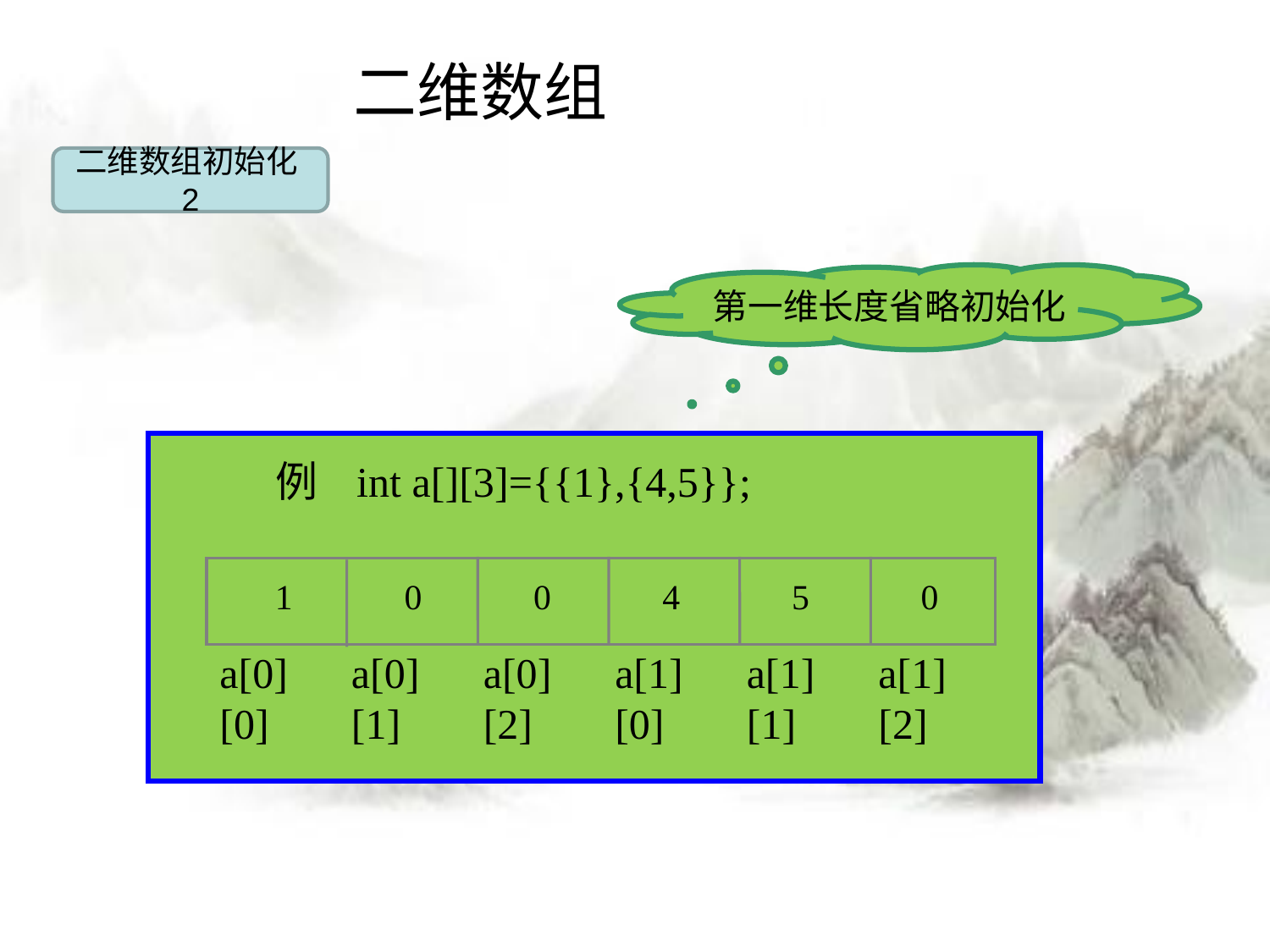

# 二维数组
二维数组初始化2
第一维长度省略初始化

           例   int a[][3]={{1},{4,5}};

1
0
0
4
5
0
a[0][0]
a[0][1]
a[0][2]
a[1][0]
a[1][1]
a[1][2]